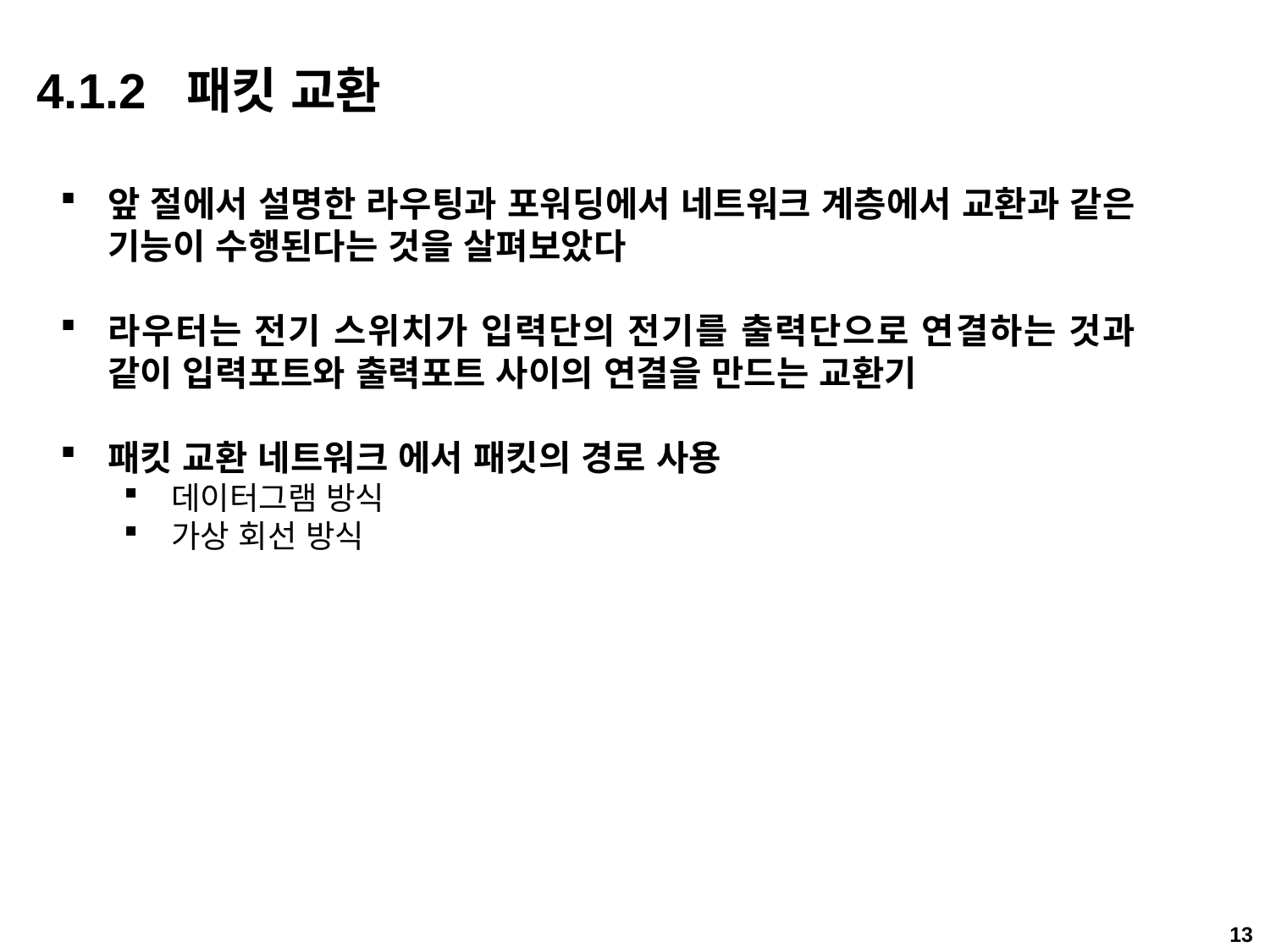

4.1.2  패킷 교환
앞 절에서 설명한 라우팅과 포워딩에서 네트워크 계층에서 교환과 같은 기능이 수행된다는 것을 살펴보았다

라우터는 전기 스위치가 입력단의 전기를 출력단으로 연결하는 것과 같이 입력포트와 출력포트 사이의 연결을 만드는 교환기

패킷 교환 네트워크 에서 패킷의 경로 사용
데이터그램 방식
가상 회선 방식
13